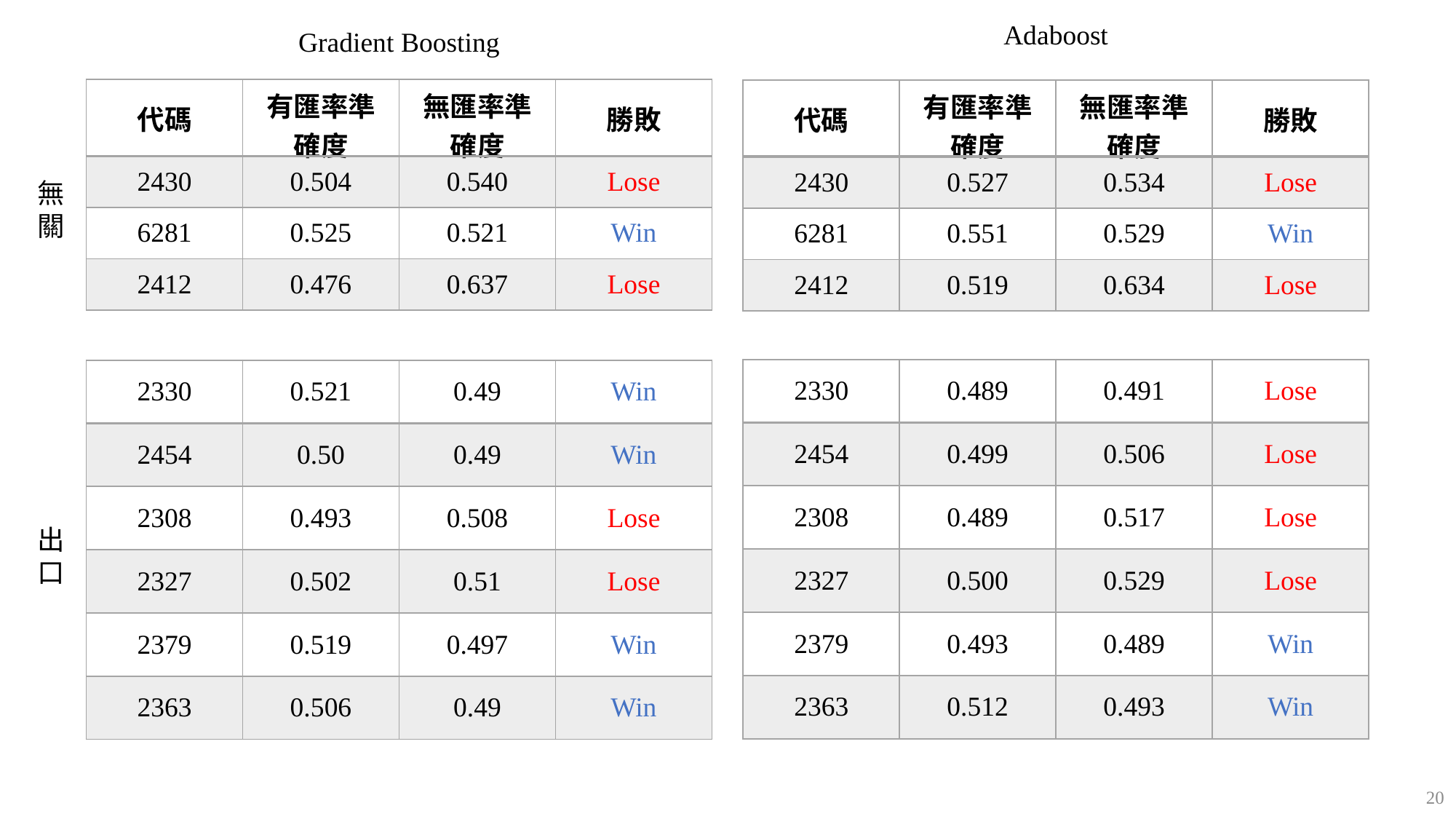

Adaboost
Gradient Boosting
| 代碼 | 有匯率準確度 | 無匯率準確度 | 勝敗 |
| --- | --- | --- | --- |
| 2430 | 0.504 | 0.540 | Lose |
| 6281 | 0.525 | 0.521 | Win |
| 2412 | 0.476 | 0.637 | Lose |
| 代碼 | 有匯率準確度 | 無匯率準確度 | 勝敗 |
| --- | --- | --- | --- |
| 2430 | 0.527 | 0.534 | Lose |
| 6281 | 0.551 | 0.529 | Win |
| 2412 | 0.519 | 0.634 | Lose |
無
關
| 2330 | 0.489 | 0.491 | Lose |
| --- | --- | --- | --- |
| 2454 | 0.499 | 0.506 | Lose |
| 2308 | 0.489 | 0.517 | Lose |
| 2327 | 0.500 | 0.529 | Lose |
| 2379 | 0.493 | 0.489 | Win |
| 2363 | 0.512 | 0.493 | Win |
| 2330 | 0.521 | 0.49 | Win |
| --- | --- | --- | --- |
| 2454 | 0.50 | 0.49 | Win |
| 2308 | 0.493 | 0.508 | Lose |
| 2327 | 0.502 | 0.51 | Lose |
| 2379 | 0.519 | 0.497 | Win |
| 2363 | 0.506 | 0.49 | Win |
出
口
20